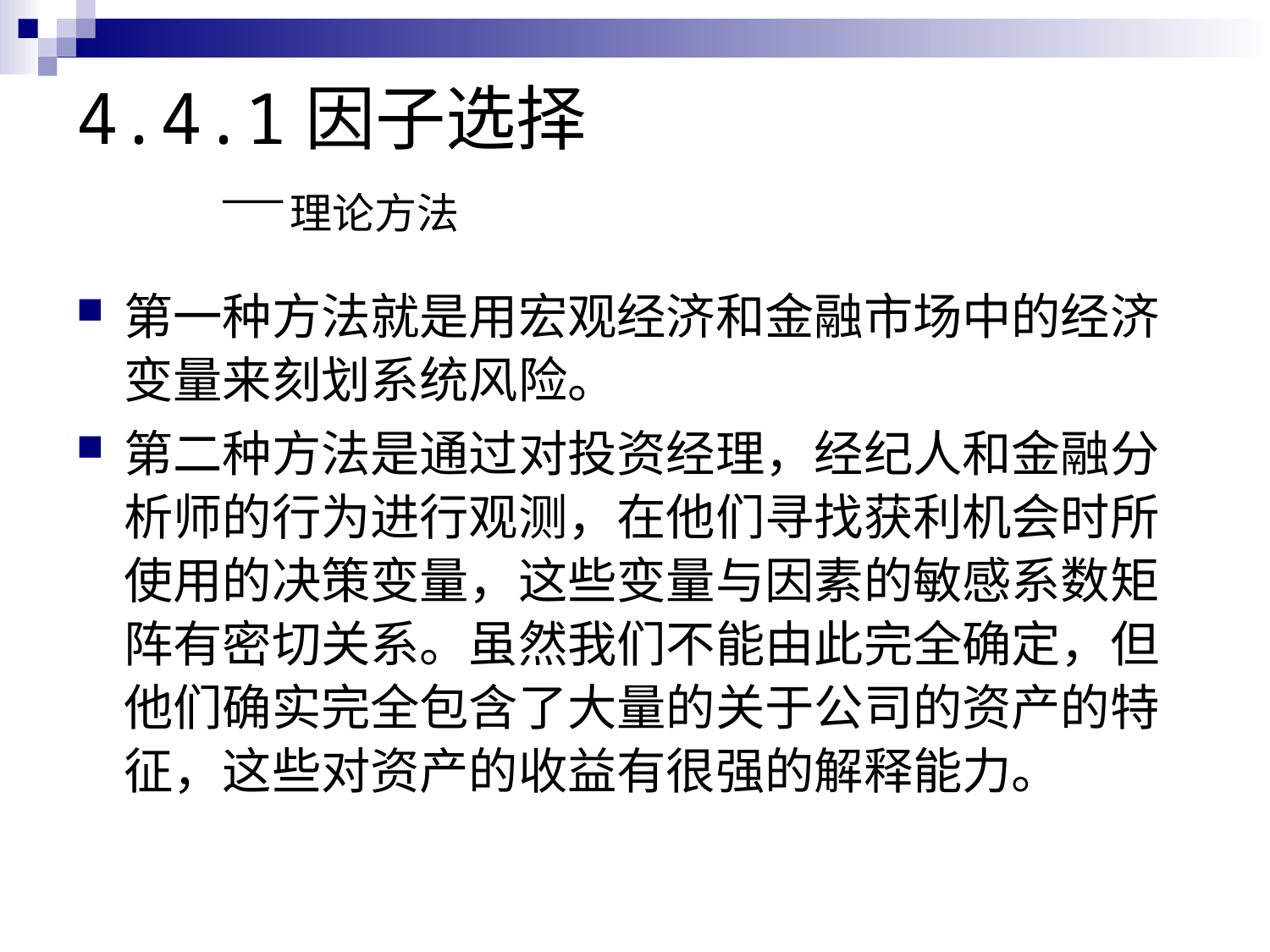

# 4.4.1因子选择 —理论方法
第一种方法就是用宏观经济和金融市场中的经济变量来刻划系统风险。
第二种方法是通过对投资经理，经纪人和金融分析师的行为进行观测，在他们寻找获利机会时所使用的决策变量，这些变量与因素的敏感系数矩阵有密切关系。虽然我们不能由此完全确定，但他们确实完全包含了大量的关于公司的资产的特征，这些对资产的收益有很强的解释能力。